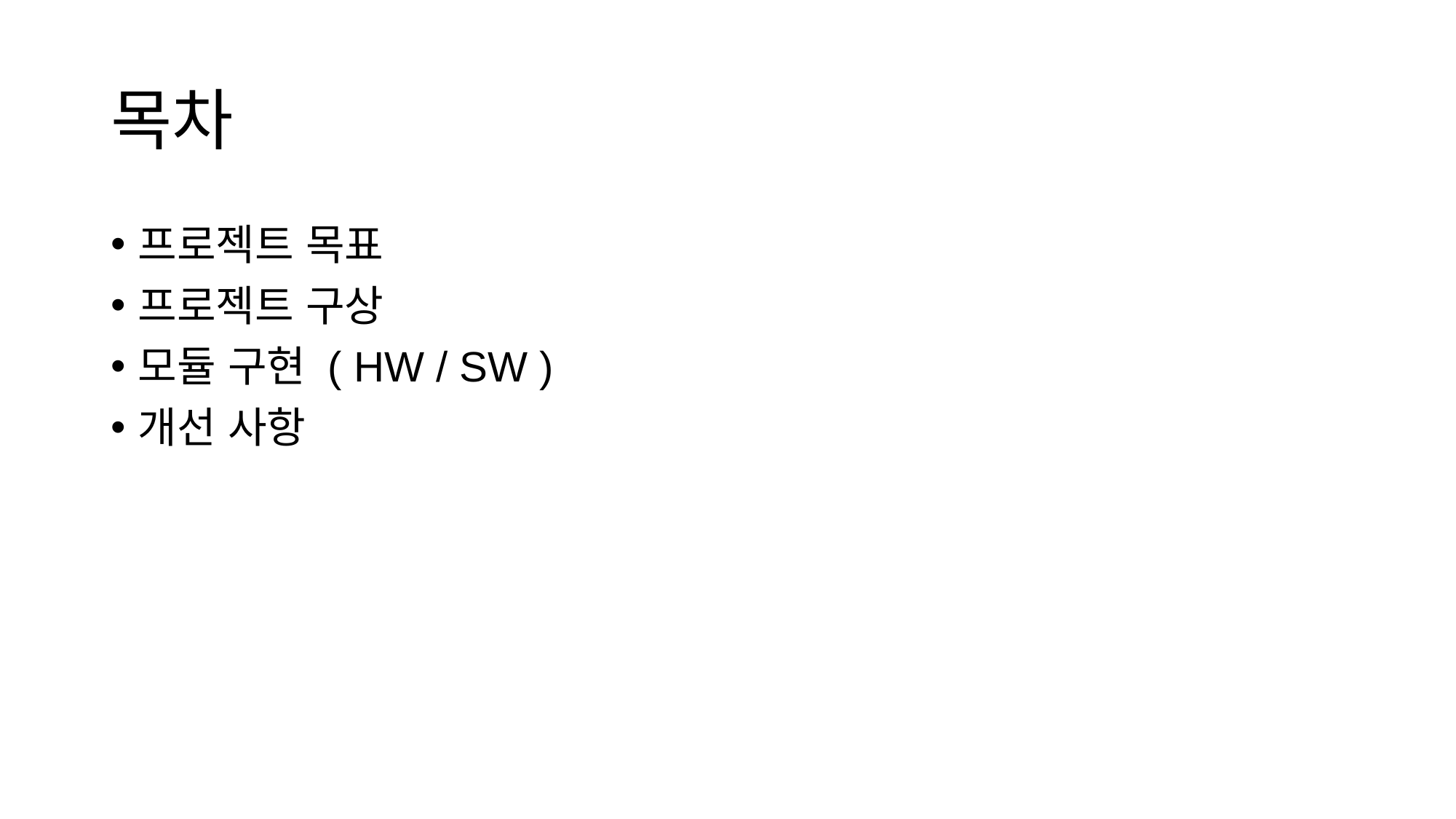

# 목차
프로젝트 목표
프로젝트 구상
모듈 구현 ( HW / SW )
개선 사항